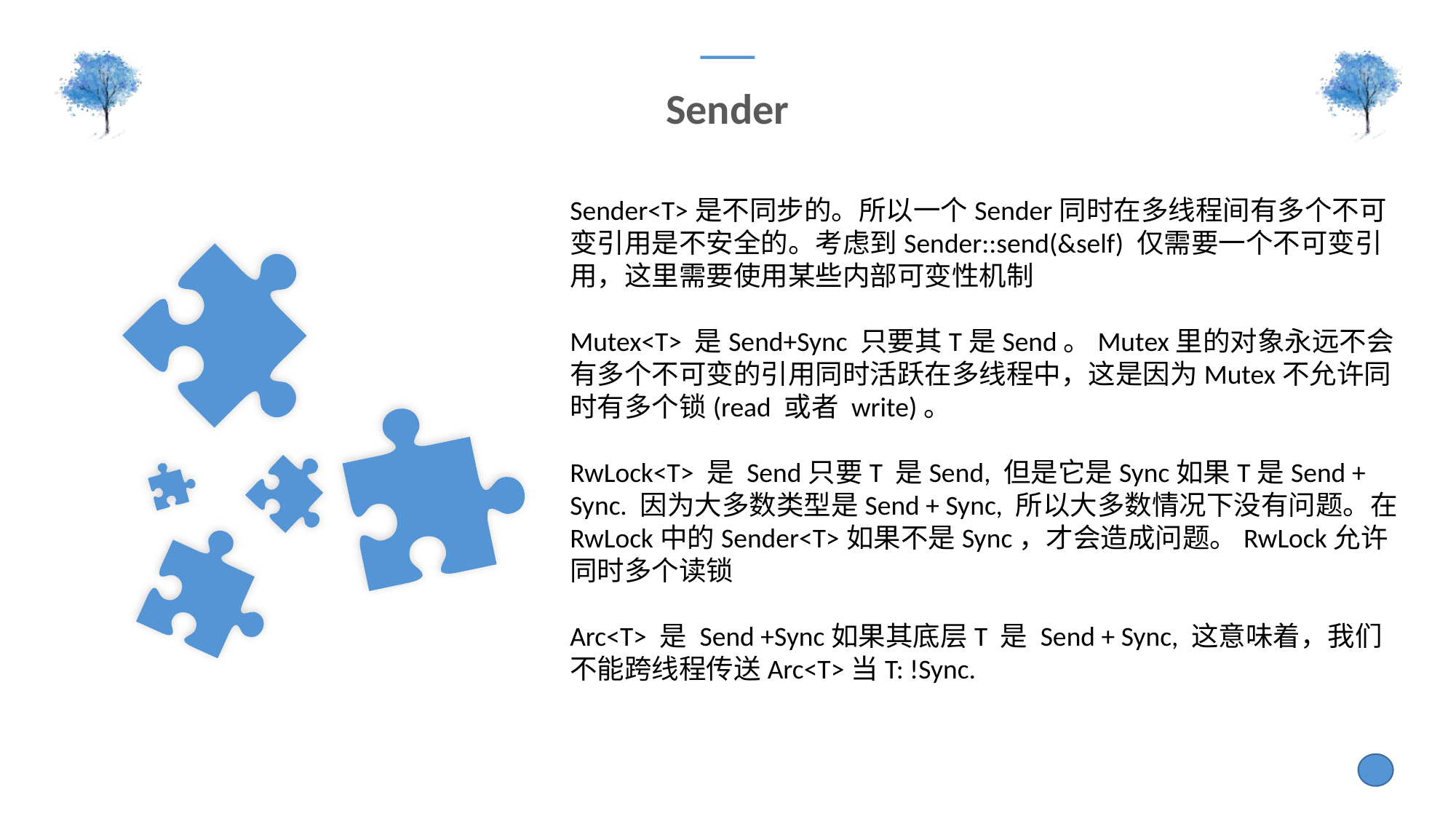

Sender
Sender<T>是不同步的。所以一个Sender同时在多线程间有多个不可变引用是不安全的。考虑到Sender::send(&self) 仅需要一个不可变引用，这里需要使用某些内部可变性机制

Mutex<T> 是Send+Sync 只要其T是Send。Mutex里的对象永远不会有多个不可变的引用同时活跃在多线程中，这是因为Mutex不允许同时有多个锁(read 或者 write)。

RwLock<T> 是 Send只要T 是Send, 但是它是Sync如果T是Send + Sync. 因为大多数类型是Send + Sync, 所以大多数情况下没有问题。在RwLock中的Sender<T>如果不是Sync，才会造成问题。RwLock允许同时多个读锁

Arc<T> 是 Send +Sync如果其底层T 是 Send + Sync, 这意味着，我们不能跨线程传送Arc<T>当T: !Sync.